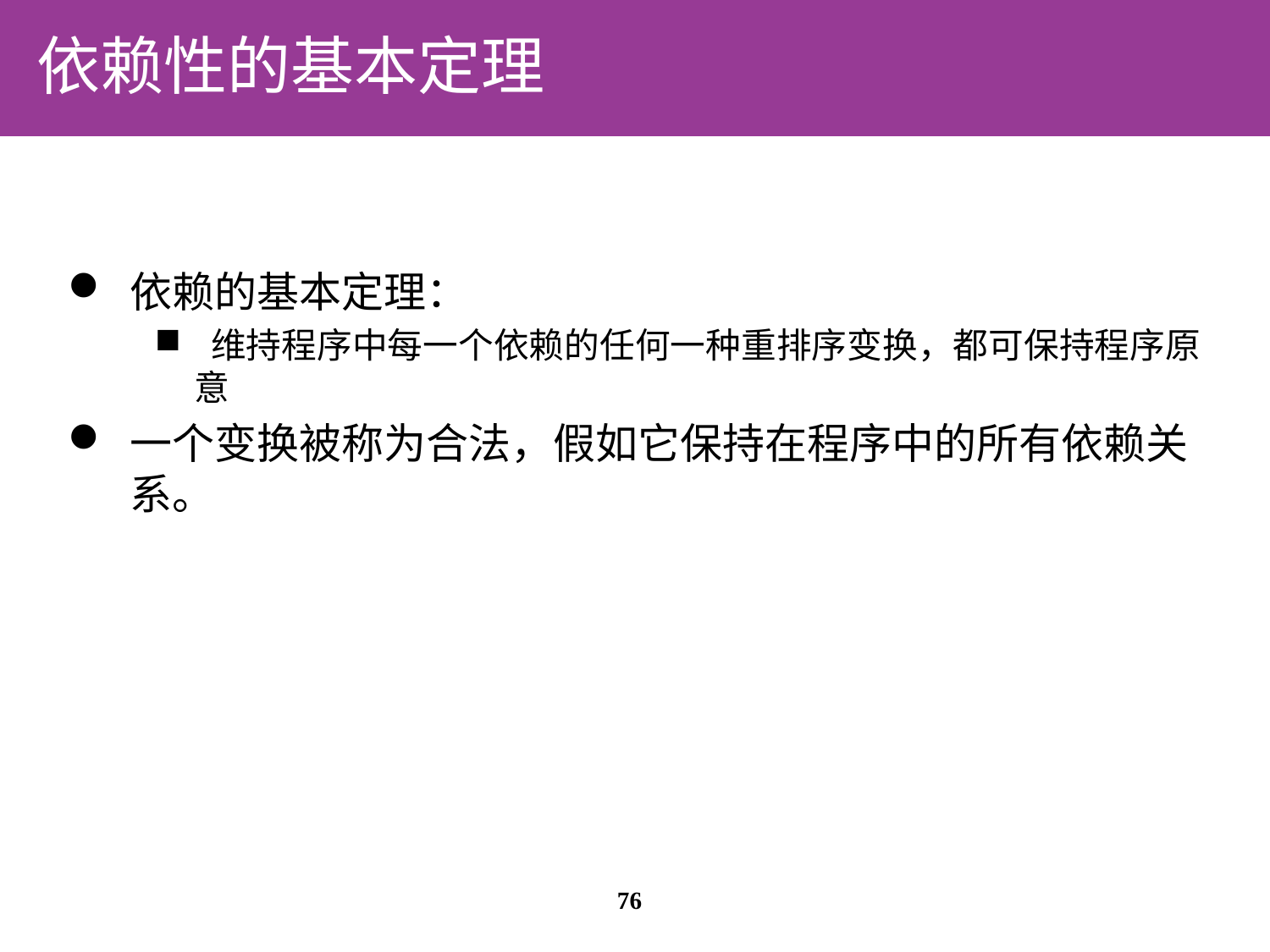

# 依赖性的基本定理
依赖的基本定理：
 维持程序中每一个依赖的任何一种重排序变换，都可保持程序原意
一个变换被称为合法，假如它保持在程序中的所有依赖关系。

76